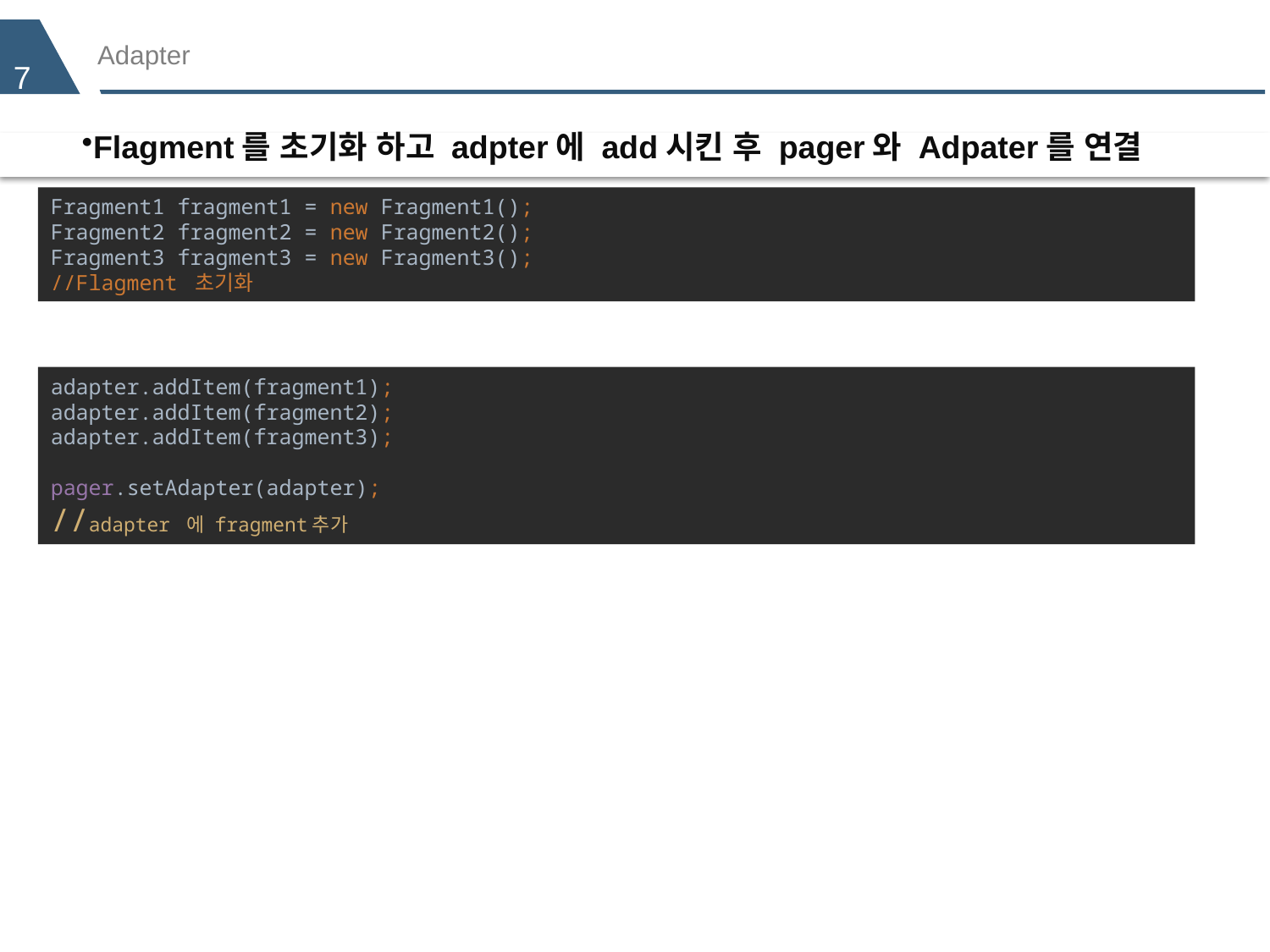

# Adapter
7
Flagment를 초기화 하고 adpter에 add시킨 후 pager와 Adpater를 연결
Fragment1 fragment1 = new Fragment1();
Fragment2 fragment2 = new Fragment2();
Fragment3 fragment3 = new Fragment3();
//Flagment 초기화
adapter.addItem(fragment1);
adapter.addItem(fragment2);
adapter.addItem(fragment3);
pager.setAdapter(adapter);
//adapter 에 fragment추가